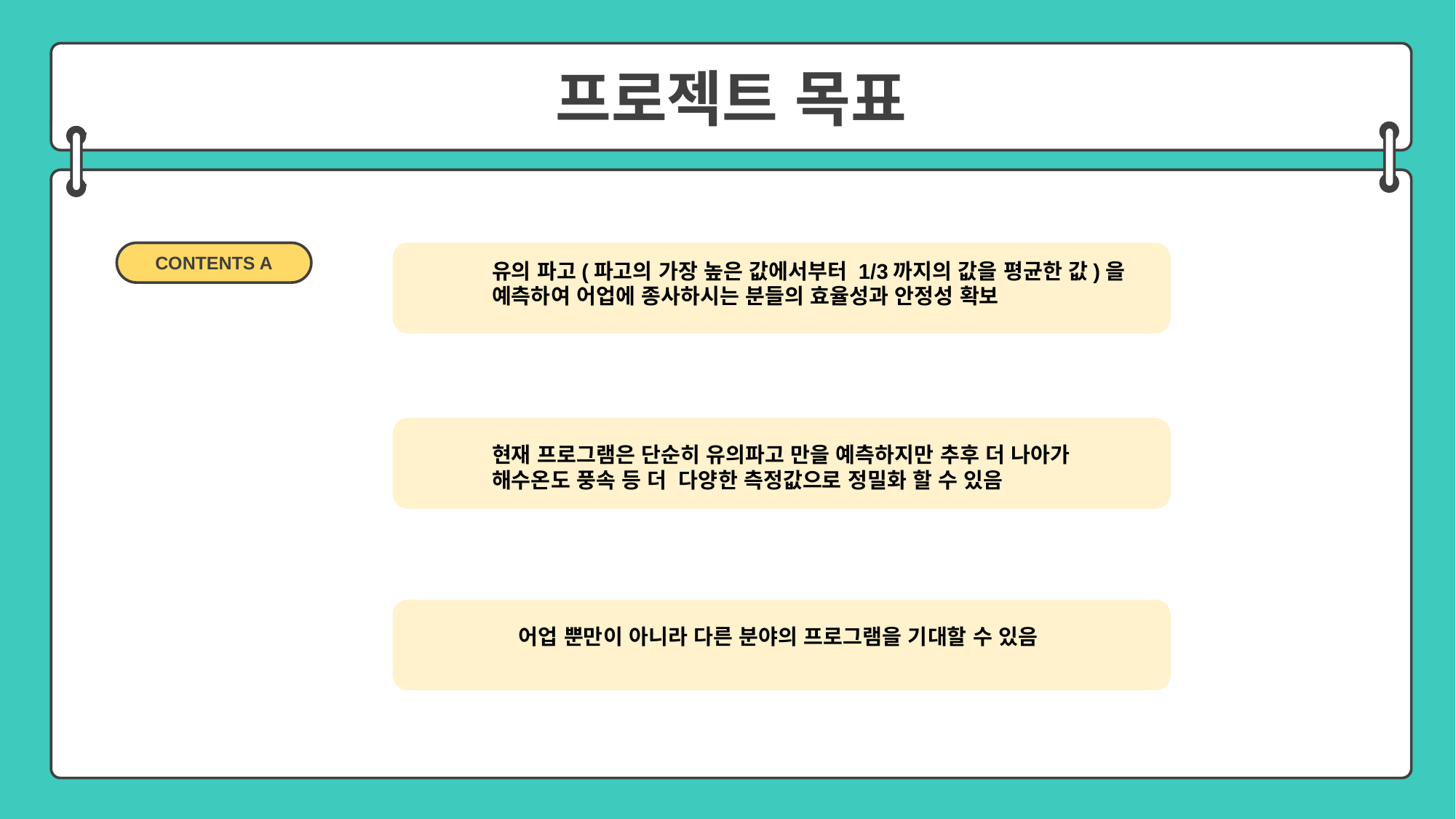

프로젝트 목표

CONTENTS A

유의 파고(파고의 가장 높은 값에서부터 1/3까지의 값을 평균한 값)을 예측하여 어업에 종사하시는 분들의 효율성과 안정성 확보

현재 프로그램은 단순히 유의파고 만을 예측하지만 추후 더 나아가 해수온도 풍속 등 더  다양한 측정값으로 정밀화 할 수 있음

어업 뿐만이 아니라 다른 분야의 프로그램을 기대할 수 있음